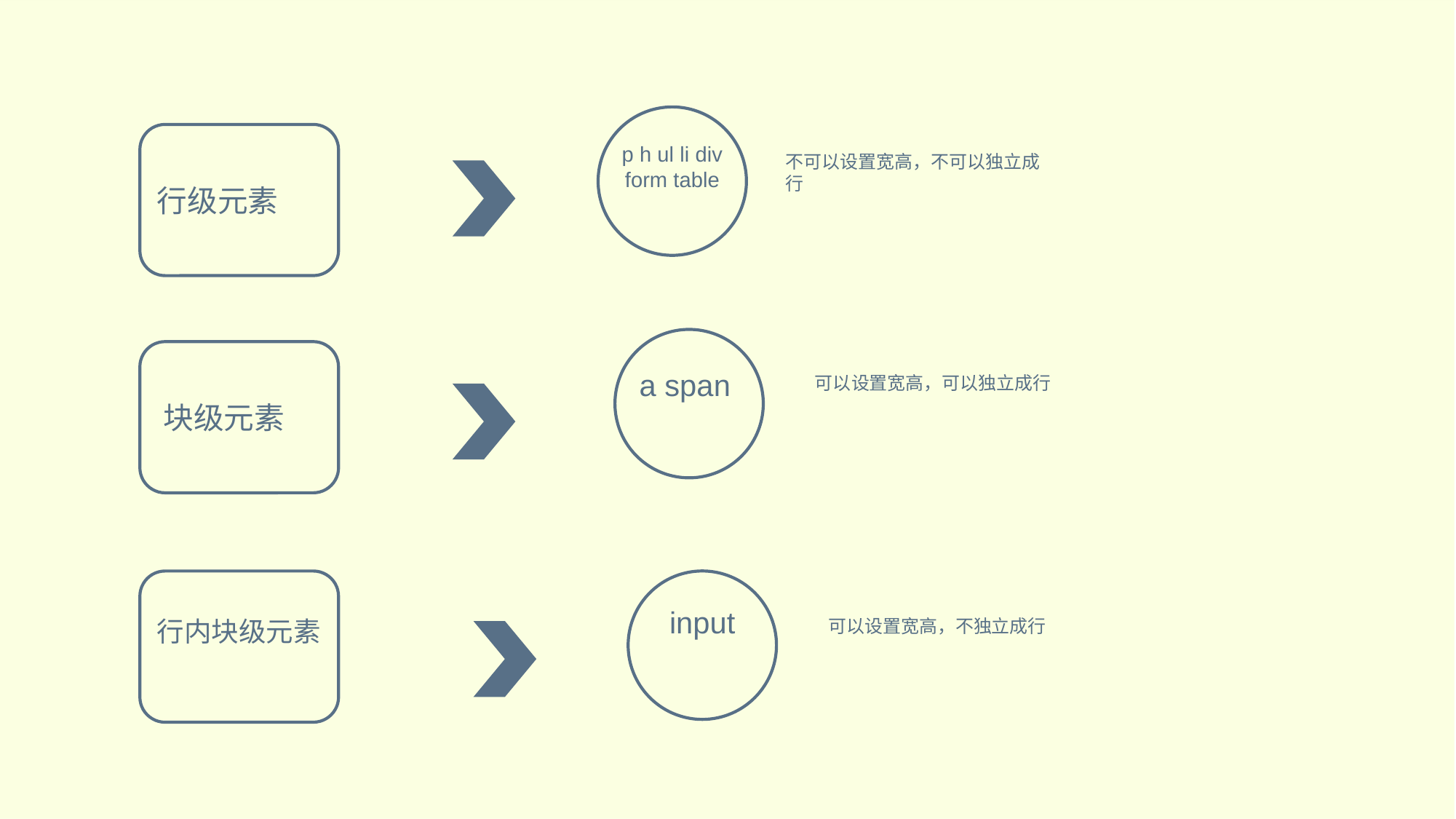

p h ul li div form table
不可以设置宽高，不可以独立成行

行级元素

a span
可以设置宽高，可以独立成行

块级元素

input
可以设置宽高，不独立成行
行内块级元素